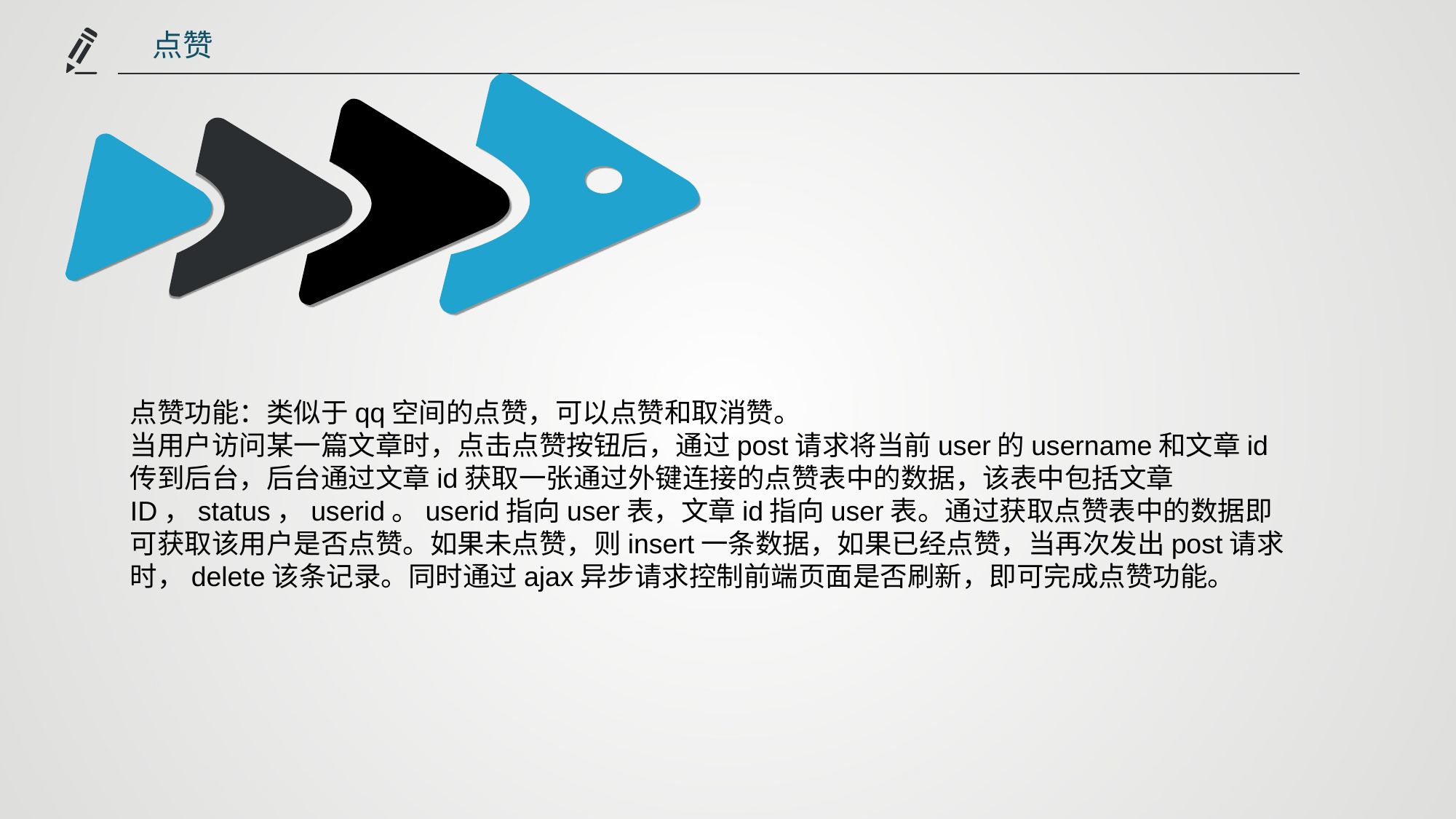

点赞

点赞功能：类似于qq空间的点赞，可以点赞和取消赞。
当用户访问某一篇文章时，点击点赞按钮后，通过post请求将当前user的username和文章id传到后台，后台通过文章id获取一张通过外键连接的点赞表中的数据，该表中包括文章ID，status，userid。userid指向user表，文章id指向user表。通过获取点赞表中的数据即可获取该用户是否点赞。如果未点赞，则insert一条数据，如果已经点赞，当再次发出post请求时，delete该条记录。同时通过ajax异步请求控制前端页面是否刷新，即可完成点赞功能。